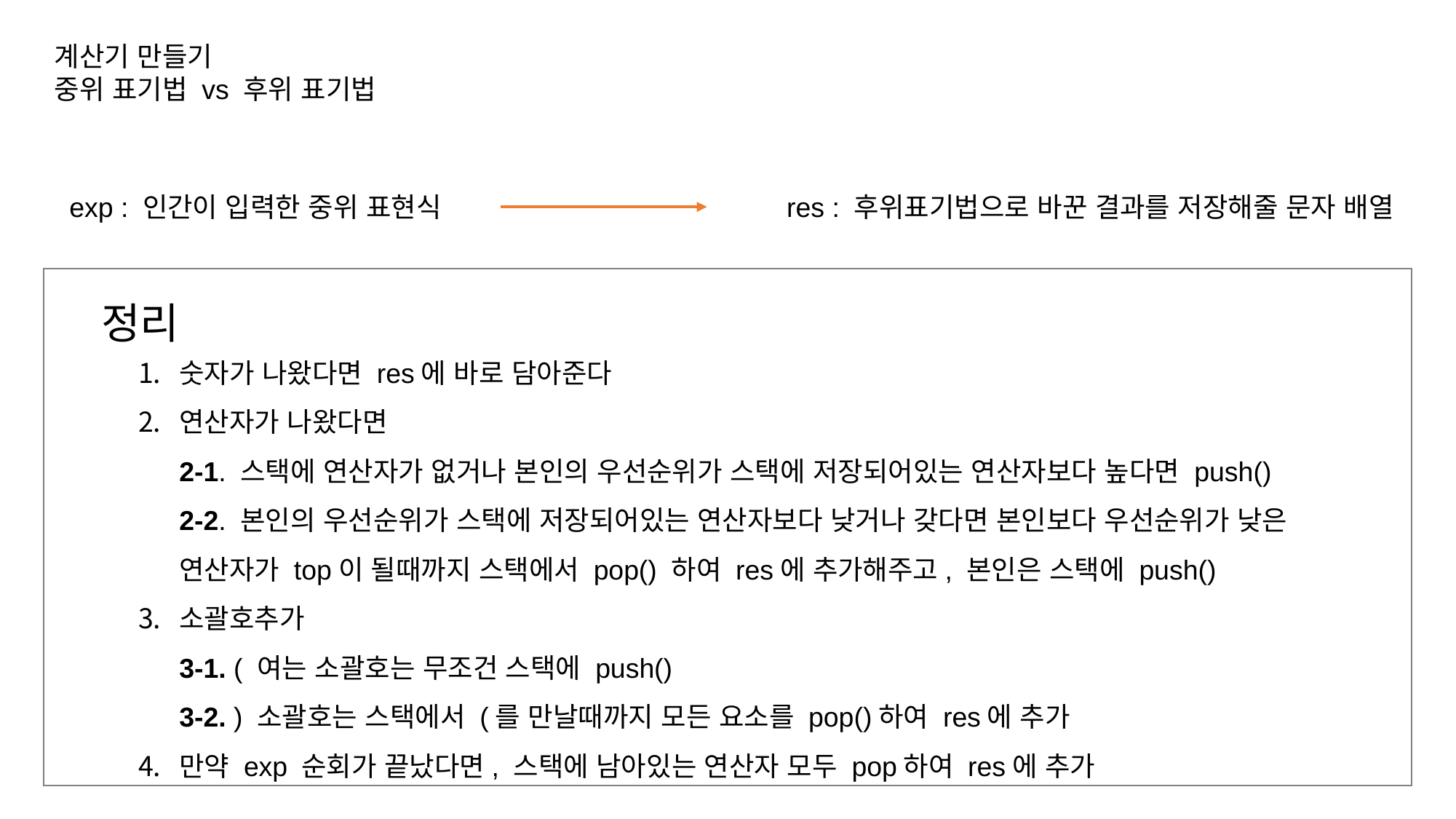

계산기 만들기
중위 표기법 vs 후위 표기법
exp : 인간이 입력한 중위 표현식
res : 후위표기법으로 바꾼 결과를 저장해줄 문자 배열

정리
숫자가 나왔다면 res에 바로 담아준다
연산자가 나왔다면
2-1. 스택에 연산자가 없거나 본인의 우선순위가 스택에 저장되어있는 연산자보다 높다면 push()
2-2. 본인의 우선순위가 스택에 저장되어있는 연산자보다 낮거나 갖다면 본인보다 우선순위가 낮은 연산자가 top이 될때까지 스택에서 pop() 하여 res에 추가해주고, 본인은 스택에 push()
소괄호추가
3-1. ( 여는 소괄호는 무조건 스택에 push()
3-2. ) 소괄호는 스택에서 (를 만날때까지 모든 요소를 pop()하여 res에 추가
만약 exp 순회가 끝났다면, 스택에 남아있는 연산자 모두 pop하여 res에 추가